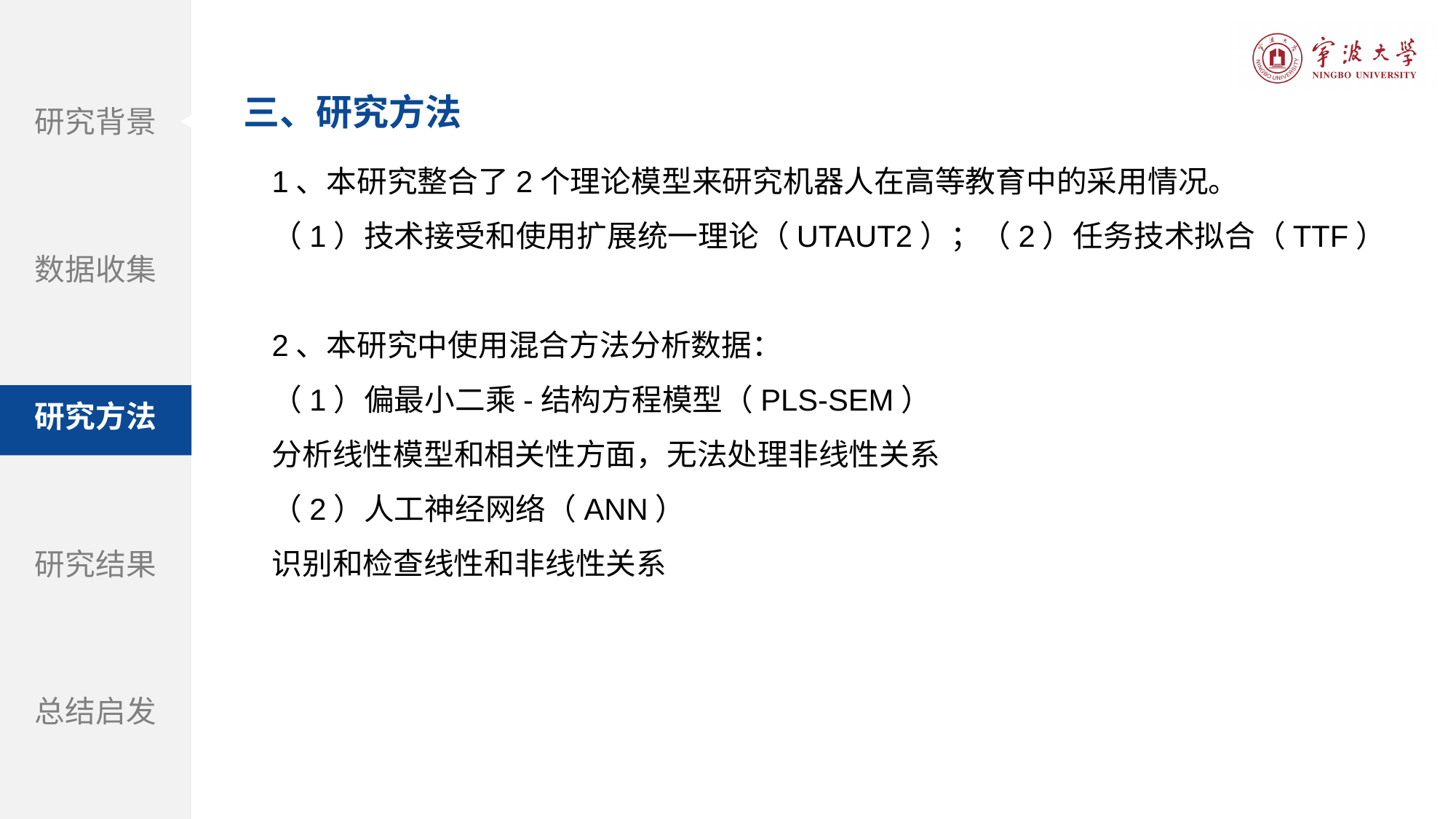

三、研究方法
研究背景

数据收集
研究方法
研究结果
总结启发
1、本研究整合了2个理论模型来研究机器人在高等教育中的采用情况。
（1）技术接受和使用扩展统一理论（UTAUT2）；（2）任务技术拟合（TTF）

2、本研究中使用混合方法分析数据：
（1）偏最小二乘-结构方程模型（PLS-SEM）
分析线性模型和相关性方面，无法处理非线性关系
（2）人工神经网络（ANN）
识别和检查线性和非线性关系
题目：自动驾驶汽车和街道设计：使用虚拟现实实验探索中央分隔带在提高行人过街安全性方面的作用
期刊：Accident Analysis and Prevention